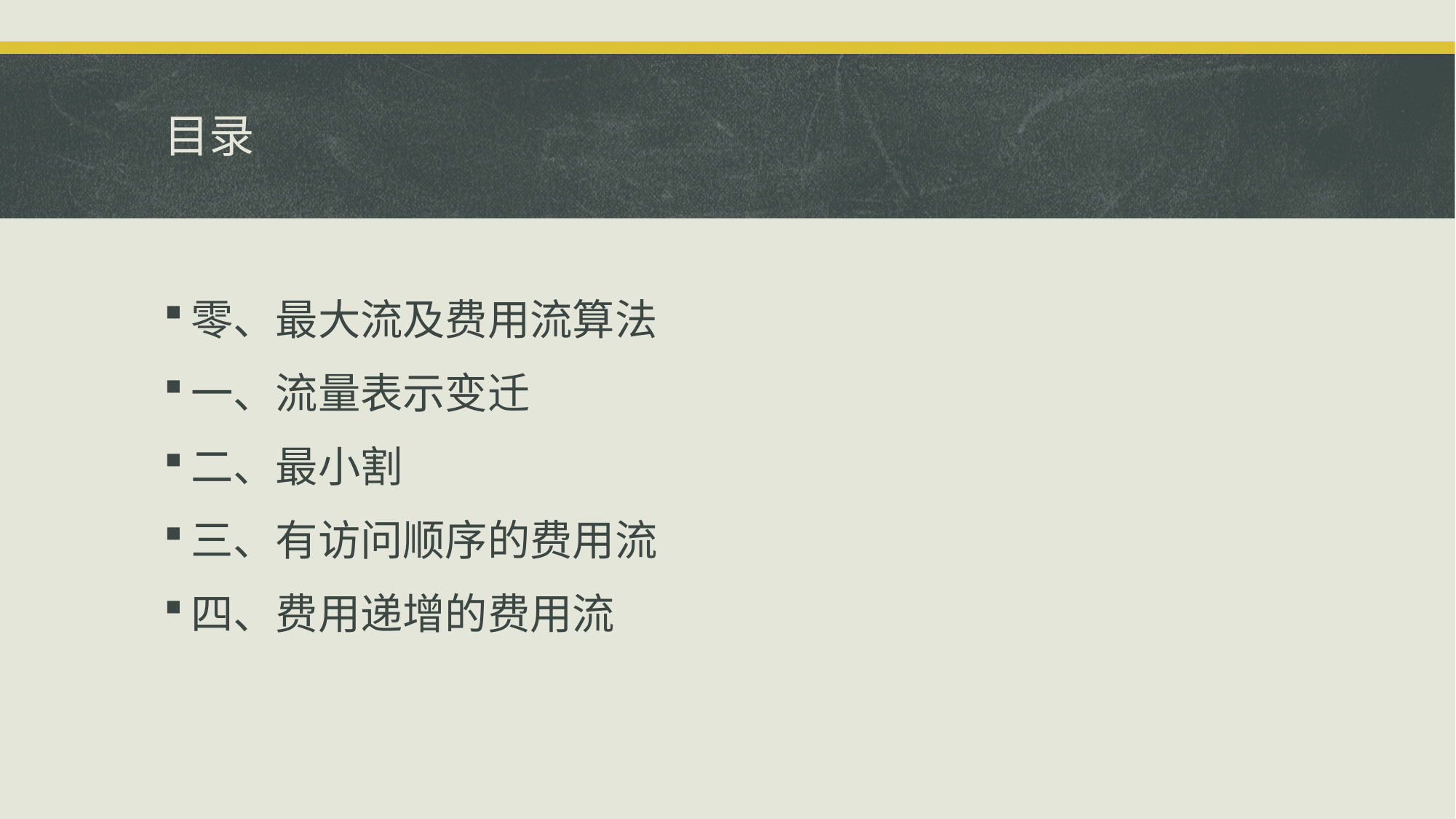

# 目录
零、最大流及费用流算法
一、流量表示变迁
二、最小割
三、有访问顺序的费用流
四、费用递增的费用流